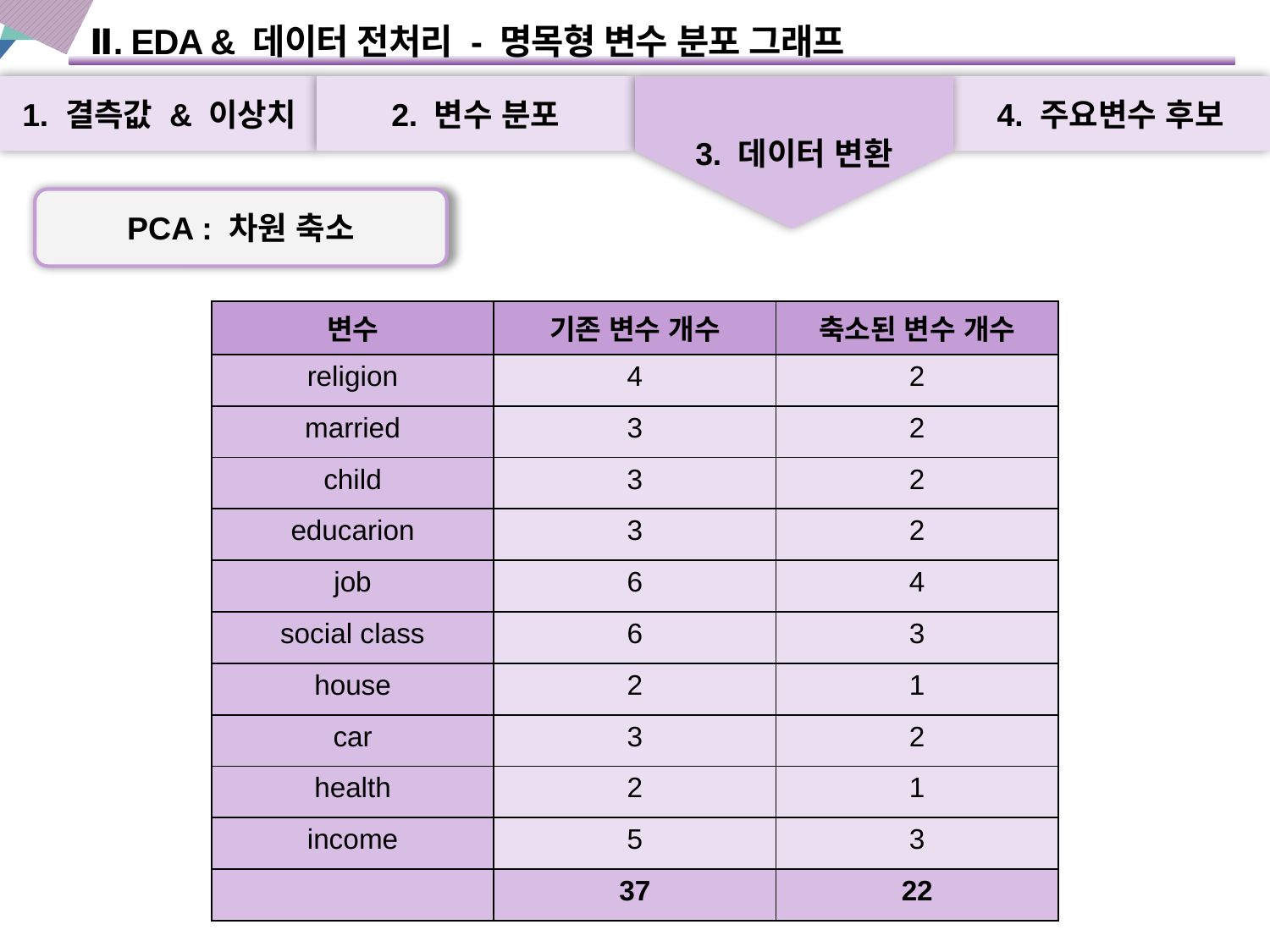

Ⅱ. EDA & 데이터 전처리 - 명목형 변수 분포 그래프
1. 결측값 & 이상치
2. 변수 분포
3. 데이터 변환
4. 주요변수 후보
PCA : 차원 축소
| 변수 | 기존 변수 개수 | 축소된 변수 개수 |
| --- | --- | --- |
| religion | 4 | 2 |
| married | 3 | 2 |
| child | 3 | 2 |
| educarion | 3 | 2 |
| job | 6 | 4 |
| social class | 6 | 3 |
| house | 2 | 1 |
| car | 3 | 2 |
| health | 2 | 1 |
| income | 5 | 3 |
|  | 37 | 22 |